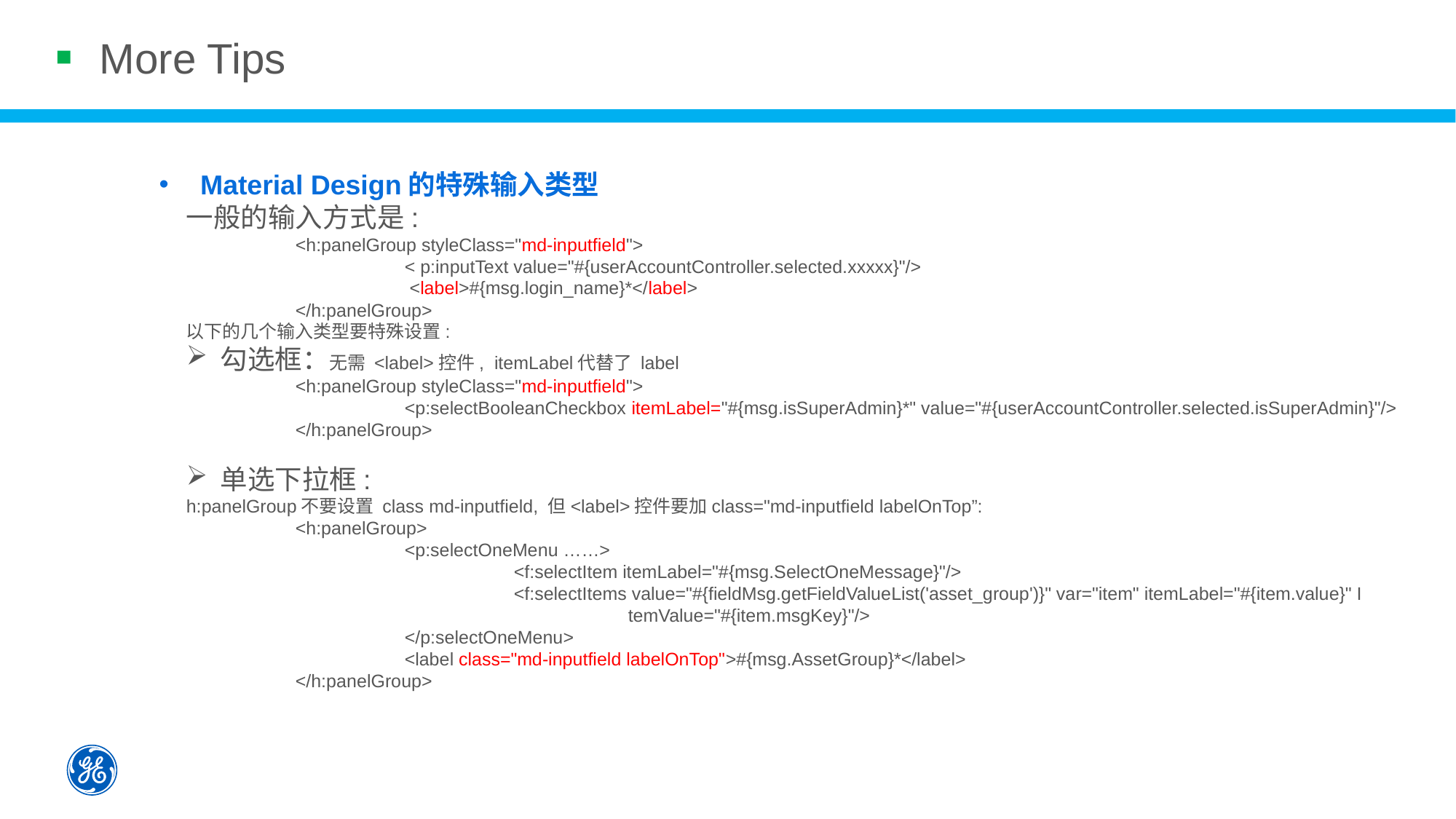

More Tips

Material Design的特殊输入类型
一般的输入方式是:
<h:panelGroup styleClass="md-inputfield">
	< p:inputText value="#{userAccountController.selected.xxxxx}"/>
	 <label>#{msg.login_name}*</label>
</h:panelGroup>
以下的几个输入类型要特殊设置:
勾选框：无需 <label>控件,  itemLabel代替了 label
<h:panelGroup styleClass="md-inputfield">
	<p:selectBooleanCheckbox itemLabel="#{msg.isSuperAdmin}*" value="#{userAccountController.selected.isSuperAdmin}"/>
</h:panelGroup>

单选下拉框:
h:panelGroup不要设置 class md-inputfield, 但<label>控件要加class="md-inputfield labelOnTop”:
<h:panelGroup>
	<p:selectOneMenu ……>
		<f:selectItem itemLabel="#{msg.SelectOneMessage}"/>
		<f:selectItems value="#{fieldMsg.getFieldValueList('asset_group')}" var="item" itemLabel="#{item.value}" I				 temValue="#{item.msgKey}"/>
	</p:selectOneMenu>
	<label class="md-inputfield labelOnTop">#{msg.AssetGroup}*</label>
</h:panelGroup>